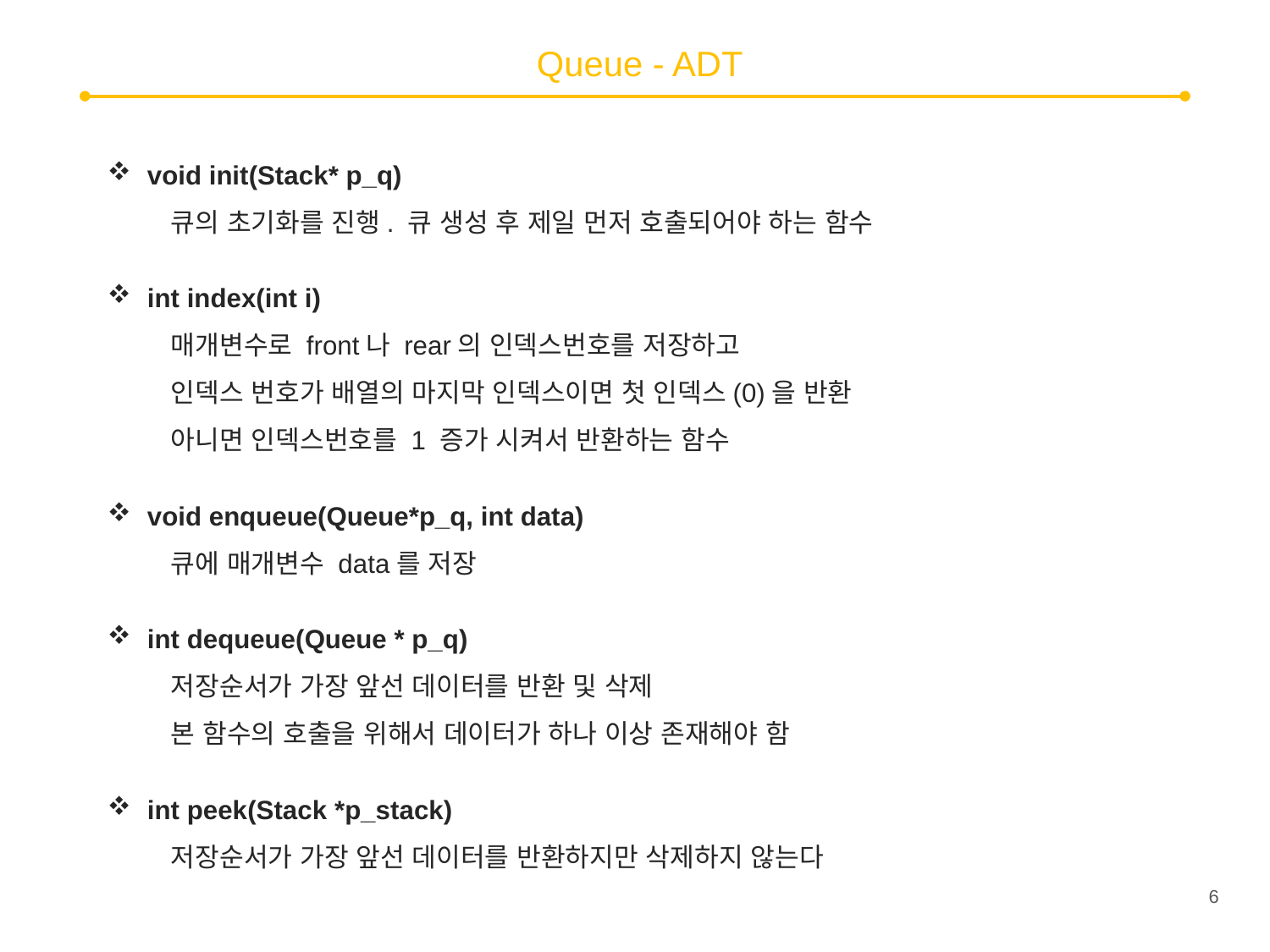

# Queue - ADT
void init(Stack* p_q)
큐의 초기화를 진행. 큐 생성 후 제일 먼저 호출되어야 하는 함수
int index(int i)
매개변수로 front나 rear의 인덱스번호를 저장하고
인덱스 번호가 배열의 마지막 인덱스이면 첫 인덱스(0)을 반환
아니면 인덱스번호를 1 증가 시켜서 반환하는 함수
void enqueue(Queue*p_q, int data)
큐에 매개변수 data를 저장
int dequeue(Queue * p_q)
저장순서가 가장 앞선 데이터를 반환 및 삭제
본 함수의 호출을 위해서 데이터가 하나 이상 존재해야 함
int peek(Stack *p_stack)
저장순서가 가장 앞선 데이터를 반환하지만 삭제하지 않는다